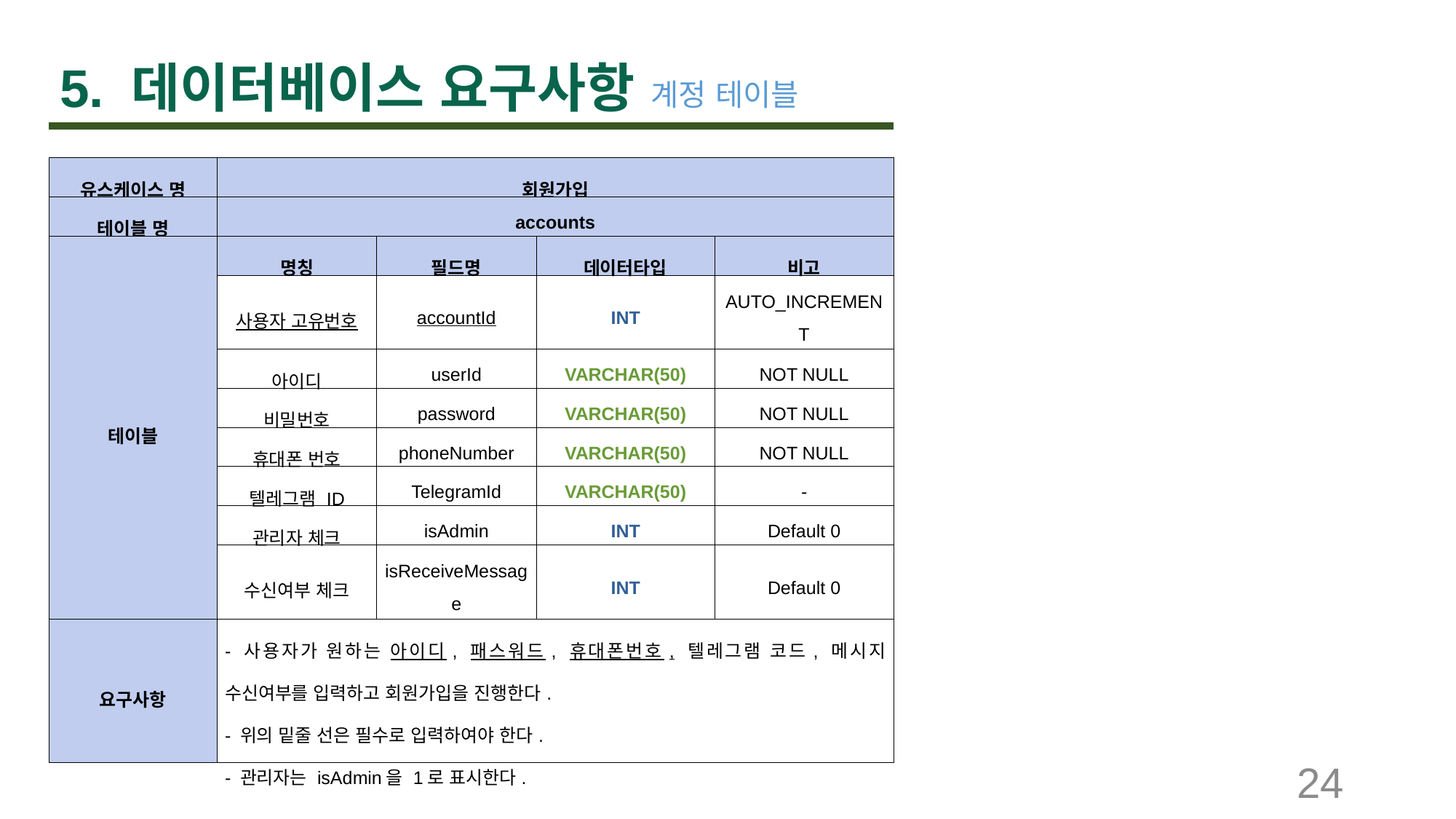

5. 데이터베이스 요구사항
계정 테이블
| 유스케이스 명 | 회원가입 |  |  |  |
| --- | --- | --- | --- | --- |
| 테이블 명 | accounts |  |  |  |
| 테이블 | 명칭 | 필드명 | 데이터타입 | 비고 |
|  | 사용자 고유번호 | accountId | INT | AUTO\_INCREMENT |
|  | 아이디 | userId | VARCHAR(50) | NOT NULL |
|  | 비밀번호 | password | VARCHAR(50) | NOT NULL |
|  | 휴대폰 번호 | phoneNumber | VARCHAR(50) | NOT NULL |
|  | 텔레그램 ID | TelegramId | VARCHAR(50) | - |
|  | 관리자 체크 | isAdmin | INT | Default 0 |
|  | 수신여부 체크 | isReceiveMessage | INT | Default 0 |
| 요구사항 | - 사용자가 원하는 아이디, 패스워드, 휴대폰번호, 텔레그램 코드, 메시지 수신여부를 입력하고 회원가입을 진행한다. - 위의 밑줄 선은 필수로 입력하여야 한다. - 관리자는 isAdmin을 1로 표시한다. |  |  |  |
24